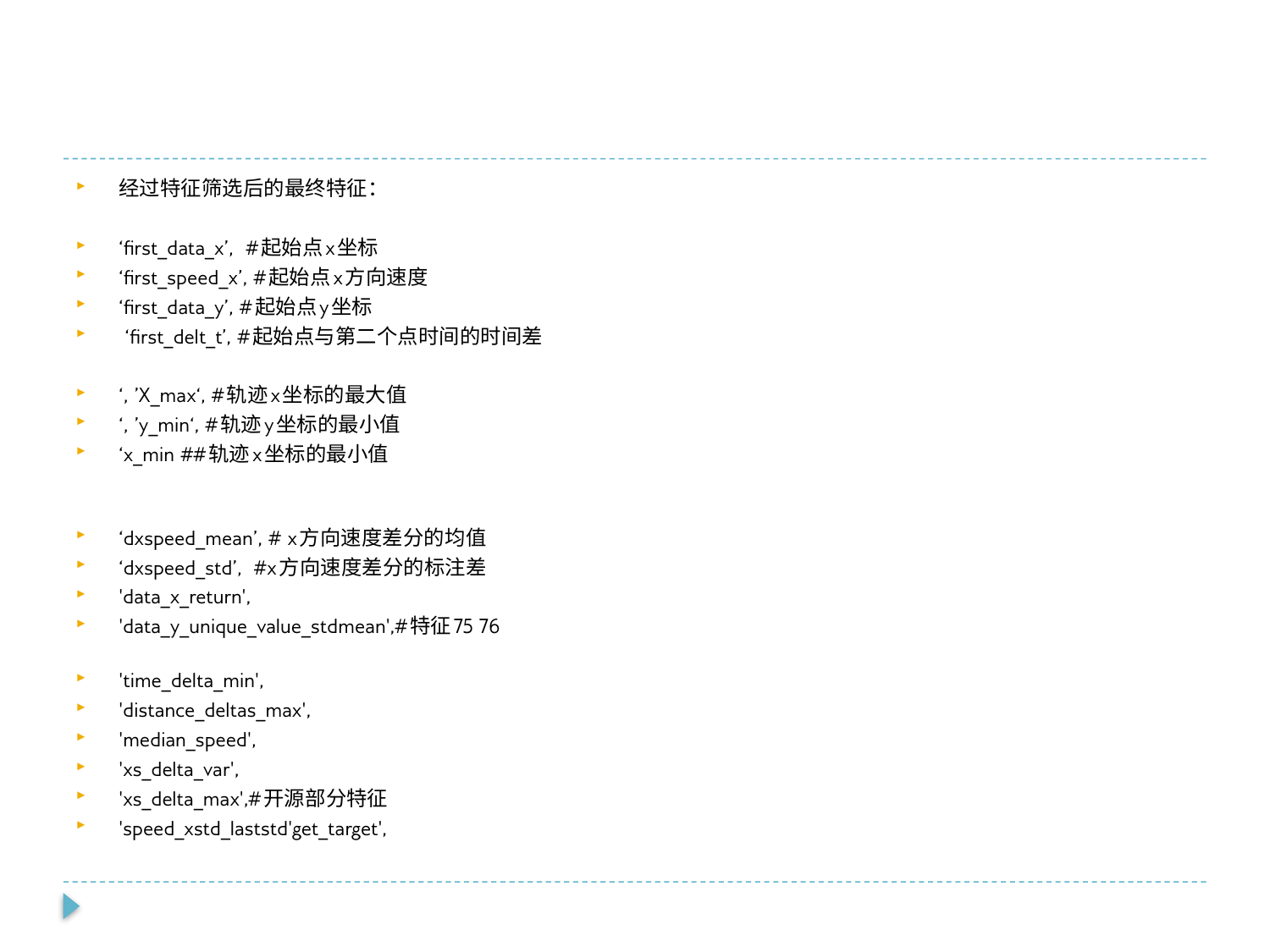

#
经过特征筛选后的最终特征：

‘first_data_x’,  #起始点x坐标
‘first_speed_x’, #起始点x方向速度
‘first_data_y’, #起始点y坐标
 ‘first_delt_t’, #起始点与第二个点时间的时间差

‘, ’X_max‘, #轨迹x坐标的最大值
‘, ’y_min‘, #轨迹y坐标的最小值
‘x_min ##轨迹x坐标的最小值

‘dxspeed_mean’, # x方向速度差分的均值
‘dxspeed_std’,  #x方向速度差分的标注差
'data_x_return',
'data_y_unique_value_stdmean',#特征75 76
'time_delta_min',
'distance_deltas_max',
'median_speed',
'xs_delta_var',
'xs_delta_max',#开源部分特征
'speed_xstd_laststd'get_target',